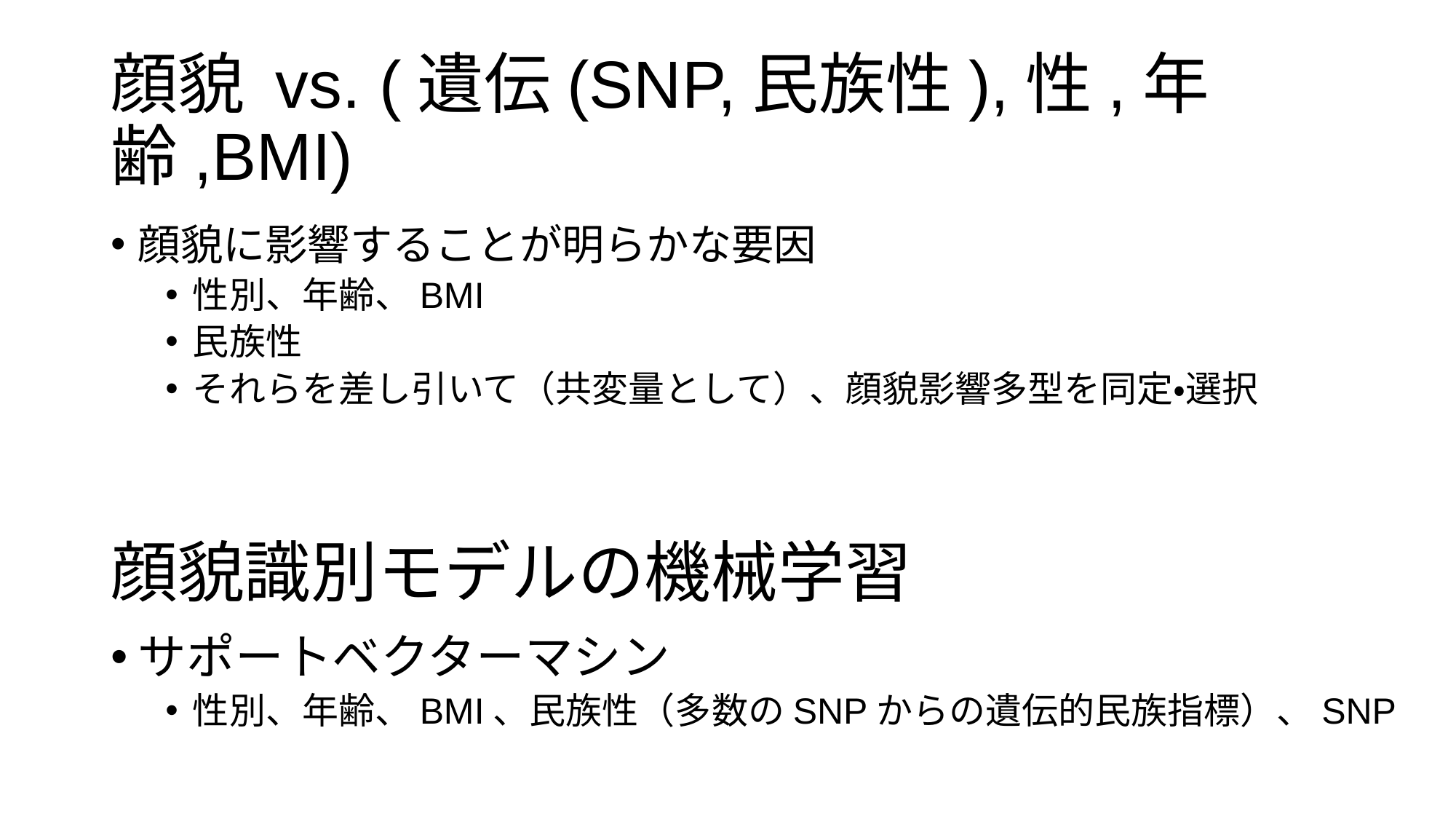

# 顔貌 vs. (遺伝(SNP,民族性),性,年齢,BMI)
顔貌に影響することが明らかな要因
性別、年齢、BMI
民族性
それらを差し引いて（共変量として）、顔貌影響多型を同定・選択
顔貌識別モデルの機械学習
サポートベクターマシン
性別、年齢、BMI、民族性（多数のSNPからの遺伝的民族指標）、SNP